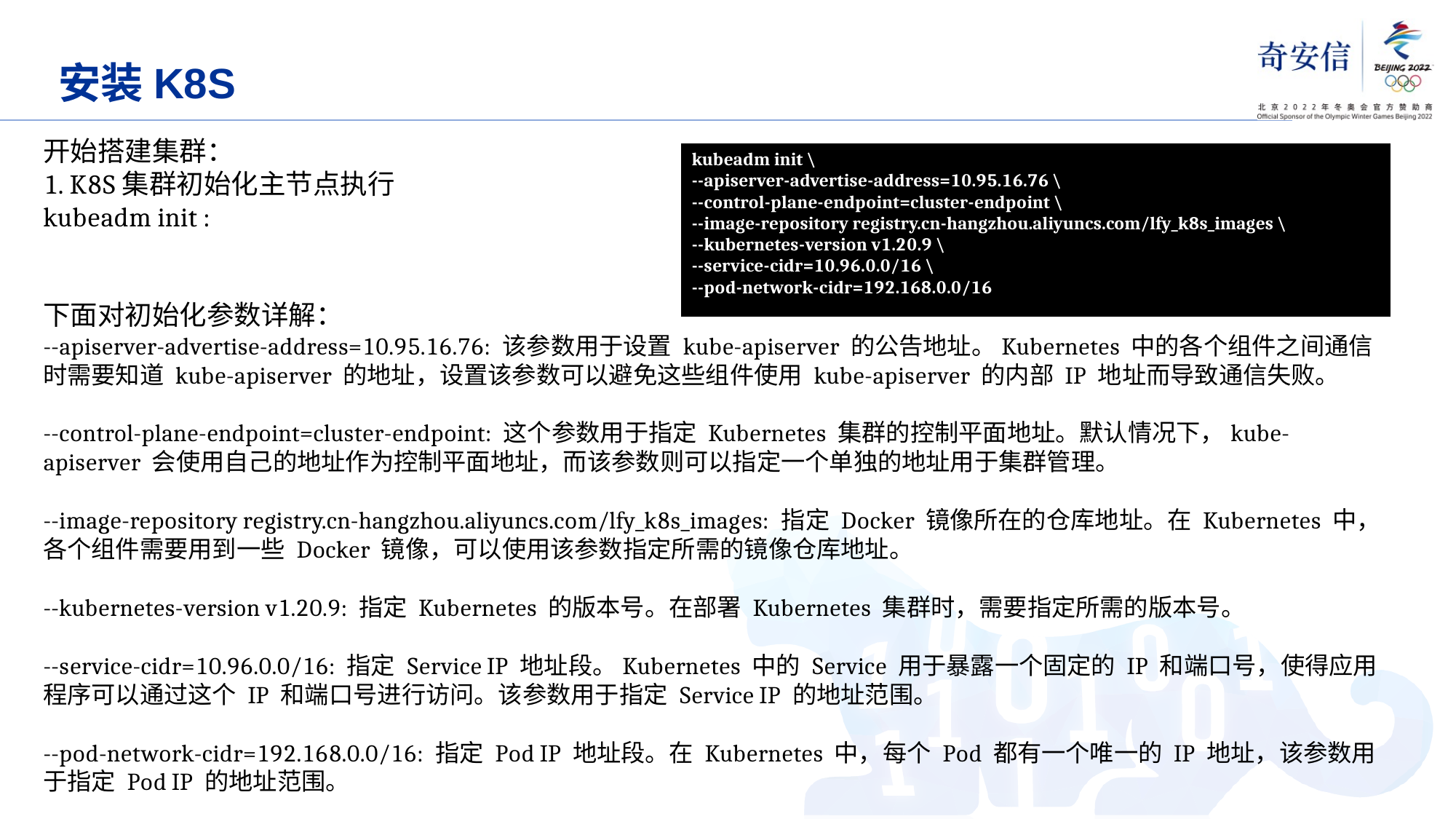

# 安装K8S
开始搭建集群：
1. K8S集群初始化主节点执行
kubeadm init :

下面对初始化参数详解：
--apiserver-advertise-address=10.95.16.76: 该参数用于设置 kube-apiserver 的公告地址。Kubernetes 中的各个组件之间通信时需要知道 kube-apiserver 的地址，设置该参数可以避免这些组件使用 kube-apiserver 的内部 IP 地址而导致通信失败。

--control-plane-endpoint=cluster-endpoint: 这个参数用于指定 Kubernetes 集群的控制平面地址。默认情况下，kube-apiserver 会使用自己的地址作为控制平面地址，而该参数则可以指定一个单独的地址用于集群管理。

--image-repository registry.cn-hangzhou.aliyuncs.com/lfy_k8s_images: 指定 Docker 镜像所在的仓库地址。在 Kubernetes 中，各个组件需要用到一些 Docker 镜像，可以使用该参数指定所需的镜像仓库地址。

--kubernetes-version v1.20.9: 指定 Kubernetes 的版本号。在部署 Kubernetes 集群时，需要指定所需的版本号。

--service-cidr=10.96.0.0/16: 指定 Service IP 地址段。Kubernetes 中的 Service 用于暴露一个固定的 IP 和端口号，使得应用程序可以通过这个 IP 和端口号进行访问。该参数用于指定 Service IP 的地址范围。

--pod-network-cidr=192.168.0.0/16: 指定 Pod IP 地址段。在 Kubernetes 中，每个 Pod 都有一个唯一的 IP 地址，该参数用于指定 Pod IP 的地址范围。
| kubeadm init \ --apiserver-advertise-address=10.95.16.76 \ --control-plane-endpoint=cluster-endpoint \ --image-repository registry.cn-hangzhou.aliyuncs.com/lfy\_k8s\_images \ --kubernetes-version v1.20.9 \ --service-cidr=10.96.0.0/16 \ --pod-network-cidr=192.168.0.0/16 |
| --- |